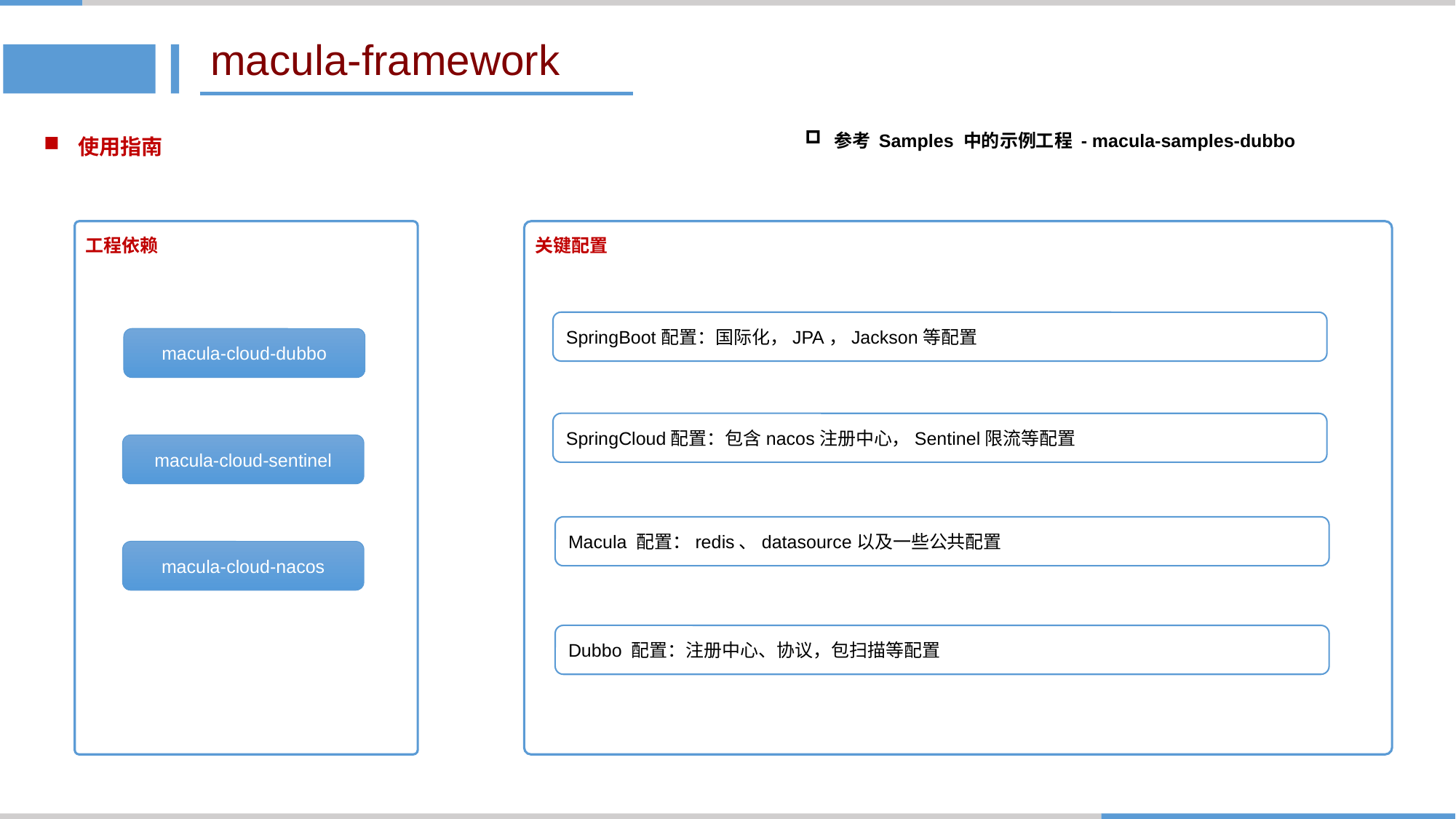

# macula-framework

使用指南
 参考 Samples 中的示例工程 - macula-samples-dubbo

工程依赖
关键配置
SpringBoot配置：国际化，JPA，Jackson等配置
macula-cloud-dubbo
SpringCloud配置：包含nacos注册中心，Sentinel限流等配置
macula-cloud-sentinel
Macula 配置：redis、datasource以及一些公共配置
macula-cloud-nacos
Dubbo 配置：注册中心、协议，包扫描等配置